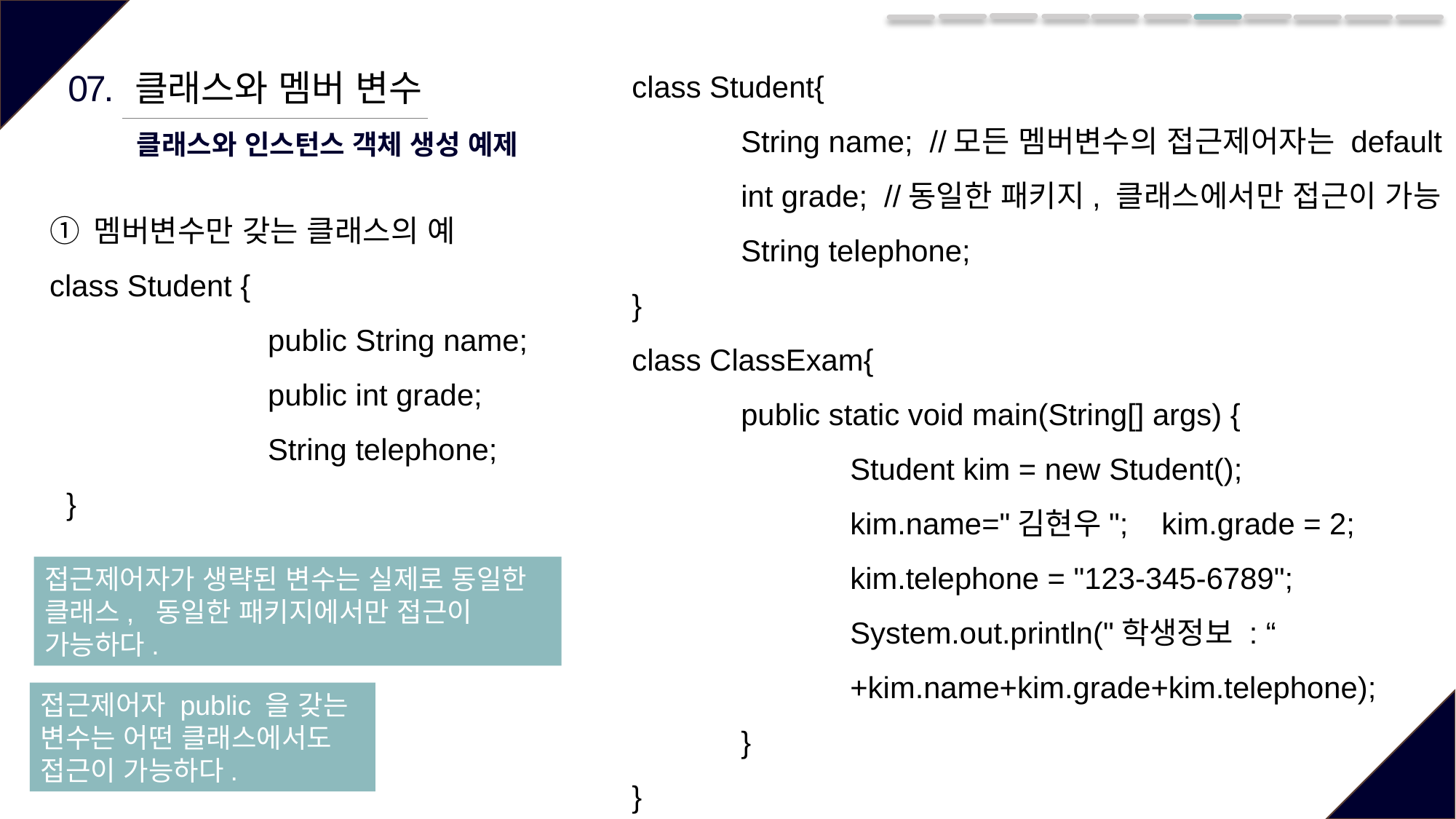

class Student{
  	String name;  //모든 멤버변수의 접근제어자는 default
	int grade;  //동일한 패키지, 클래스에서만 접근이 가능
	String telephone;
}
class ClassExam{
	public static void main(String[] args) {
		Student kim = new Student();
		kim.name="김현우";    kim.grade = 2;
		kim.telephone = "123-345-6789";
		System.out.println("학생정보 : “
		+kim.name+kim.grade+kim.telephone);
	}
}
07.
클래스와 멤버 변수
클래스와 인스턴스 객체 생성 예제
➀ 멤버변수만 갖는 클래스의 예
class Student {
		public String name;
		public int grade;
		String telephone;
  }
접근제어자가 생략된 변수는 실제로 동일한 클래스,  동일한 패키지에서만 접근이 가능하다.
접근제어자 public 을 갖는 변수는 어떤 클래스에서도
접근이 가능하다.